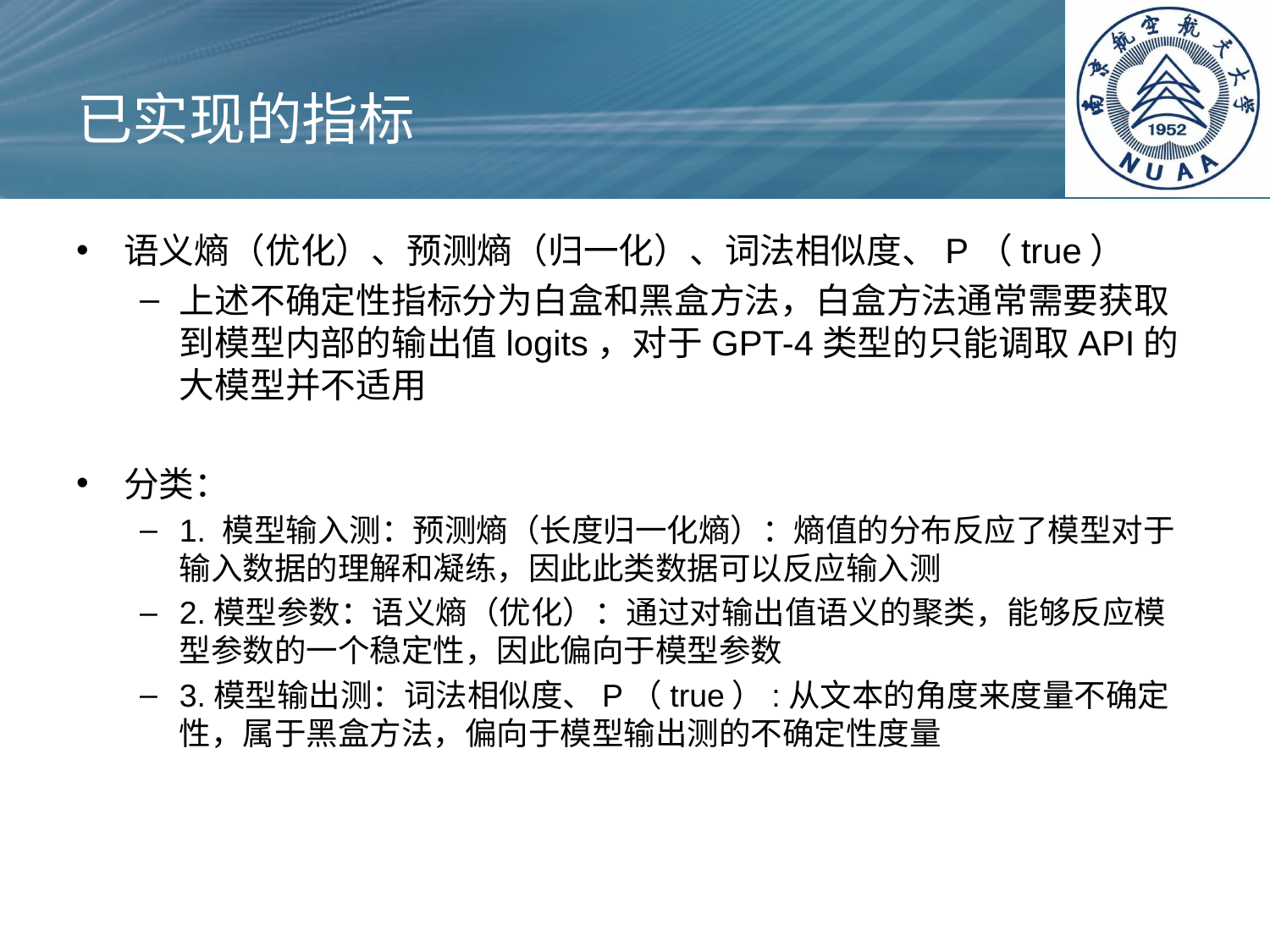

# 已实现的指标
语义熵（优化）、预测熵（归一化）、词法相似度、P（true）
上述不确定性指标分为白盒和黑盒方法，白盒方法通常需要获取到模型内部的输出值logits，对于GPT-4类型的只能调取API的大模型并不适用

分类：
1. 模型输入测：预测熵（长度归一化熵）：熵值的分布反应了模型对于输入数据的理解和凝练，因此此类数据可以反应输入测
2.模型参数：语义熵（优化）：通过对输出值语义的聚类，能够反应模型参数的一个稳定性，因此偏向于模型参数
3.模型输出测：词法相似度、P（true）:从文本的角度来度量不确定性，属于黑盒方法，偏向于模型输出测的不确定性度量